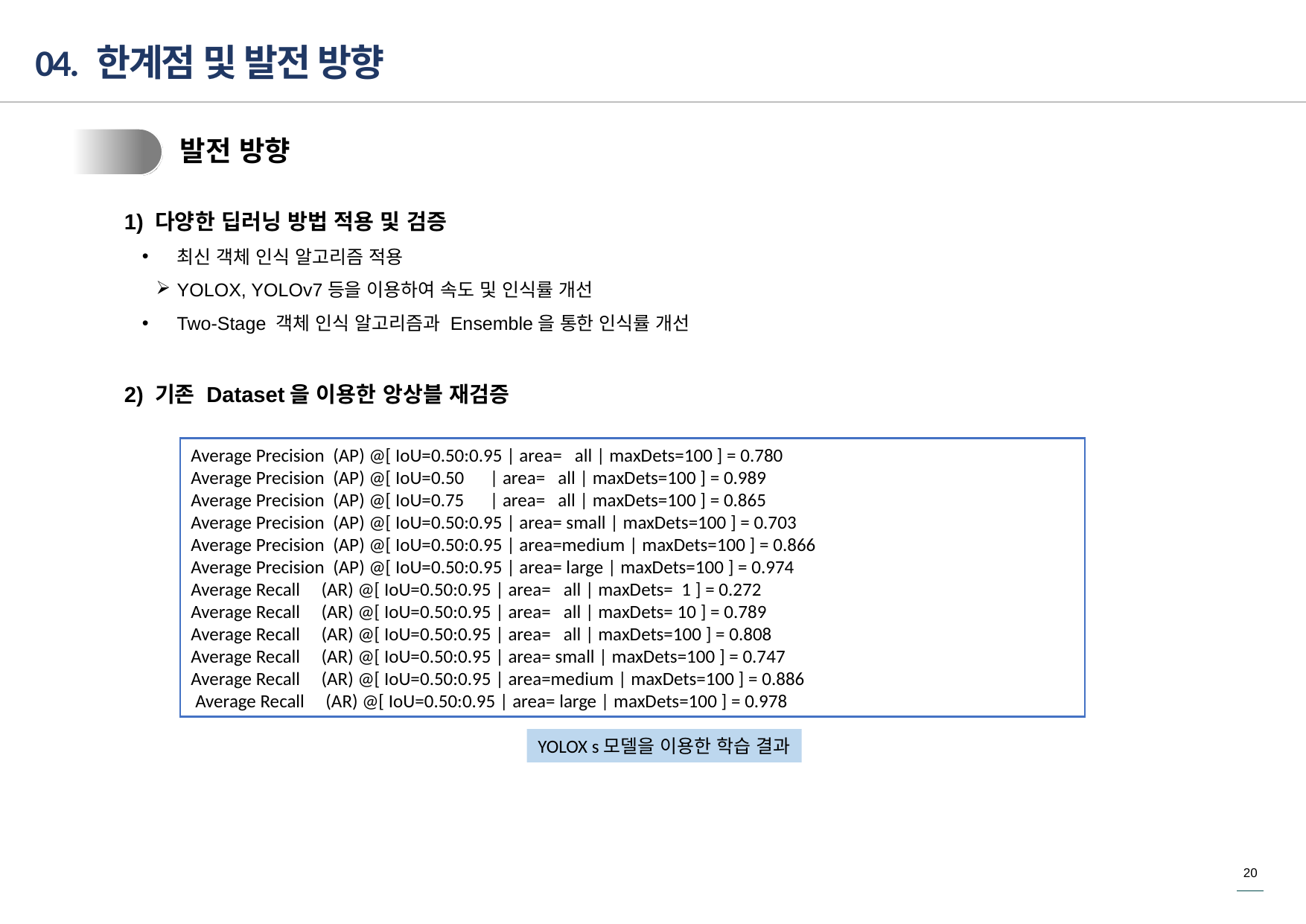

04. 한계점 및 발전 방향

2
발전 방향
1) 다양한 딥러닝 방법 적용 및 검증
최신 객체 인식 알고리즘 적용
YOLOX, YOLOv7등을 이용하여 속도 및 인식률 개선
Two-Stage 객체 인식 알고리즘과 Ensemble을 통한 인식률 개선

2) 기존 Dataset을 이용한 앙상블 재검증

Average Precision  (AP) @[ IoU=0.50:0.95 | area=   all | maxDets=100 ] = 0.780
Average Precision  (AP) @[ IoU=0.50      | area=   all | maxDets=100 ] = 0.989
Average Precision  (AP) @[ IoU=0.75      | area=   all | maxDets=100 ] = 0.865
Average Precision  (AP) @[ IoU=0.50:0.95 | area= small | maxDets=100 ] = 0.703
Average Precision  (AP) @[ IoU=0.50:0.95 | area=medium | maxDets=100 ] = 0.866
Average Precision  (AP) @[ IoU=0.50:0.95 | area= large | maxDets=100 ] = 0.974
Average Recall     (AR) @[ IoU=0.50:0.95 | area=   all | maxDets=  1 ] = 0.272
Average Recall     (AR) @[ IoU=0.50:0.95 | area=   all | maxDets= 10 ] = 0.789
Average Recall     (AR) @[ IoU=0.50:0.95 | area=   all | maxDets=100 ] = 0.808
Average Recall     (AR) @[ IoU=0.50:0.95 | area= small | maxDets=100 ] = 0.747
Average Recall     (AR) @[ IoU=0.50:0.95 | area=medium | maxDets=100 ] = 0.886
 Average Recall     (AR) @[ IoU=0.50:0.95 | area= large | maxDets=100 ] = 0.978

YOLOX s모델을 이용한 학습 결과